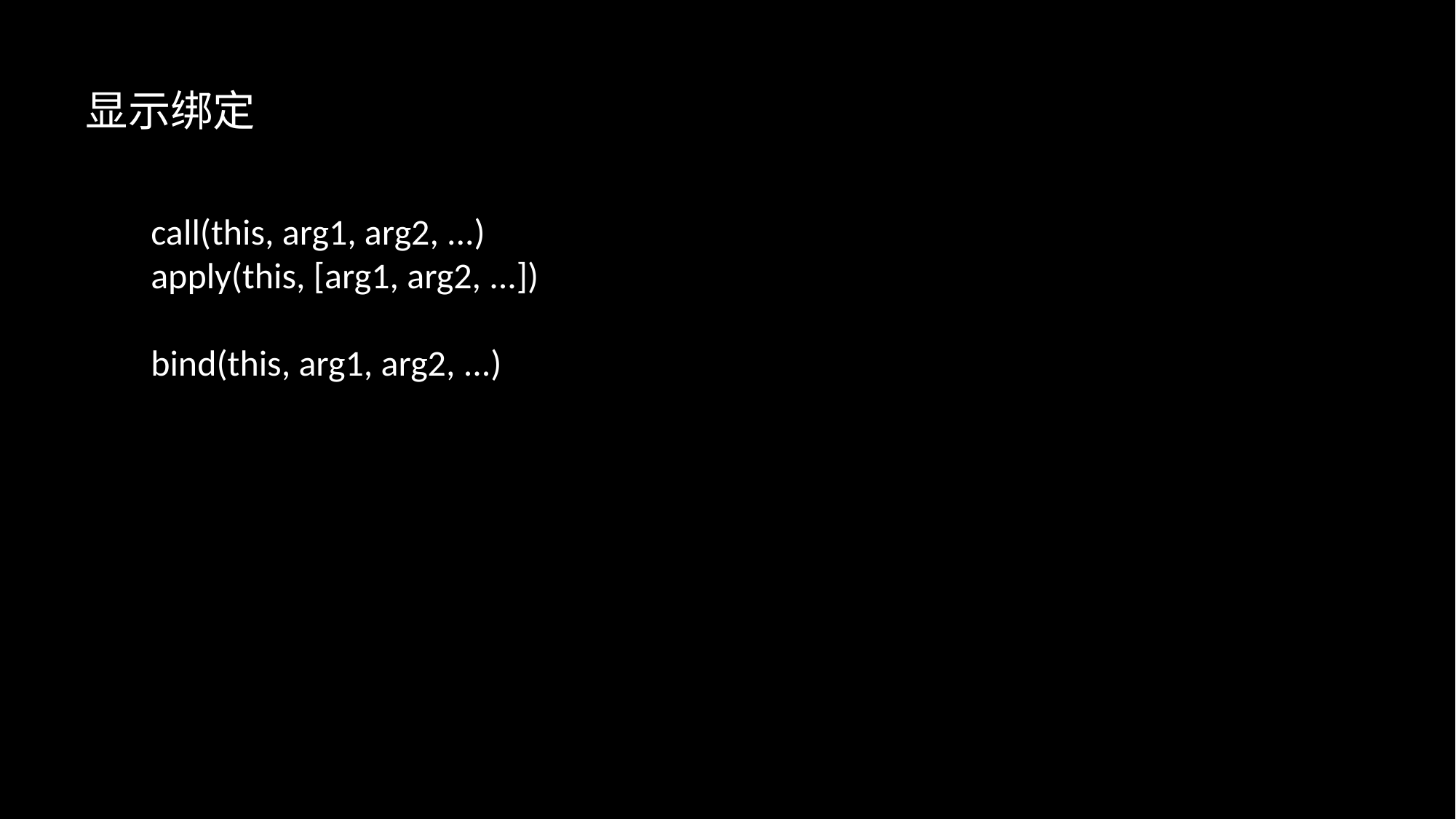

显示绑定
call(this, arg1, arg2, ...)
apply(this, [arg1, arg2, ...])

bind(this, arg1, arg2, ...)